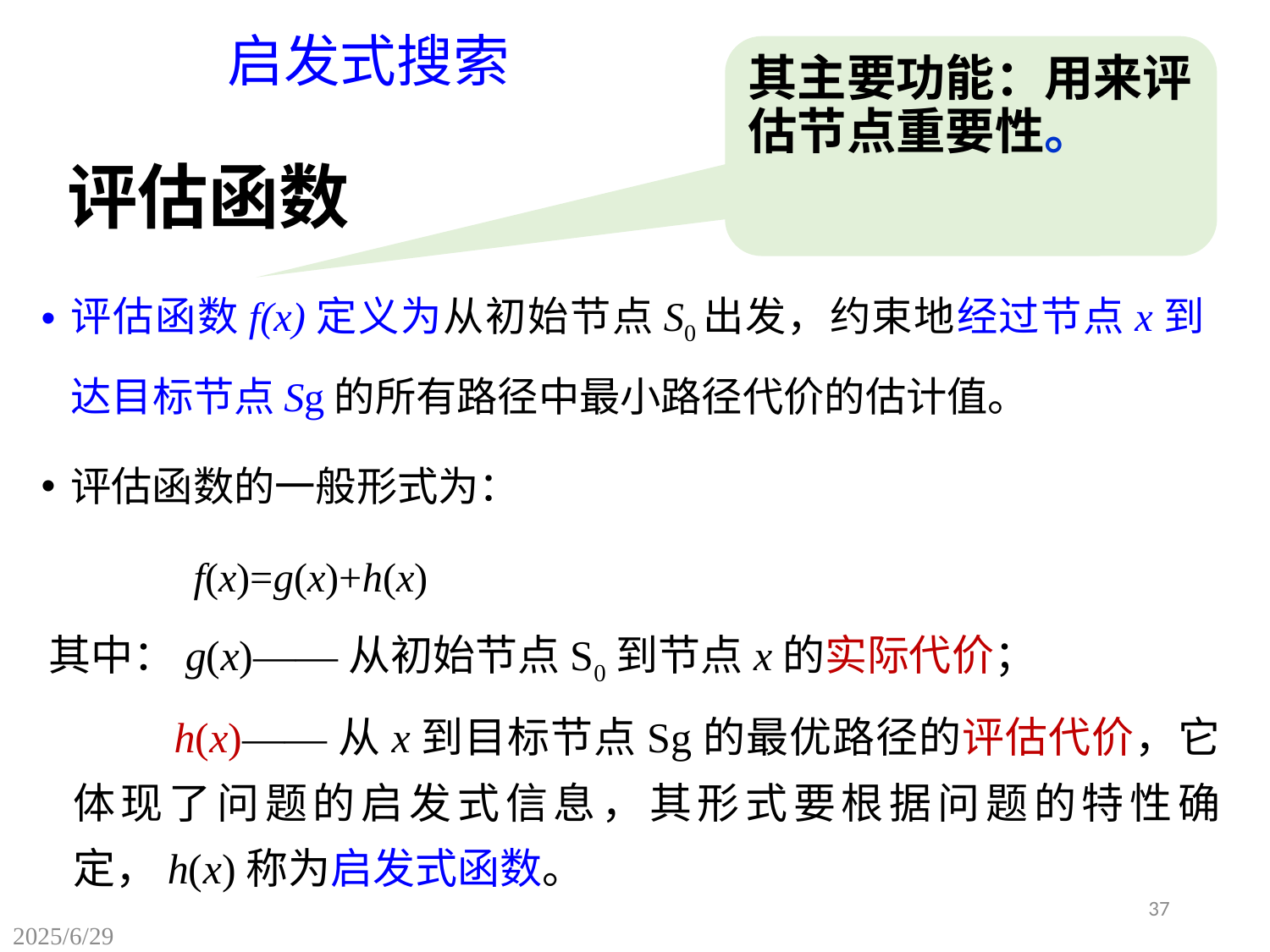

启发式搜索
其主要功能：用来评估节点重要性。

评估函数
评估函数f(x)定义为从初始节点S0出发，约束地经过节点x到达目标节点Sg的所有路径中最小路径代价的估计值。
评估函数的一般形式为：
               f(x)=g(x)+h(x)
 其中：g(x)——从初始节点S0到节点x的实际代价；
             h(x)——从x到目标节点Sg的最优路径的评估代价，它体现了问题的启发式信息，其形式要根据问题的特性确定，h(x)称为启发式函数。
37
2025/6/29